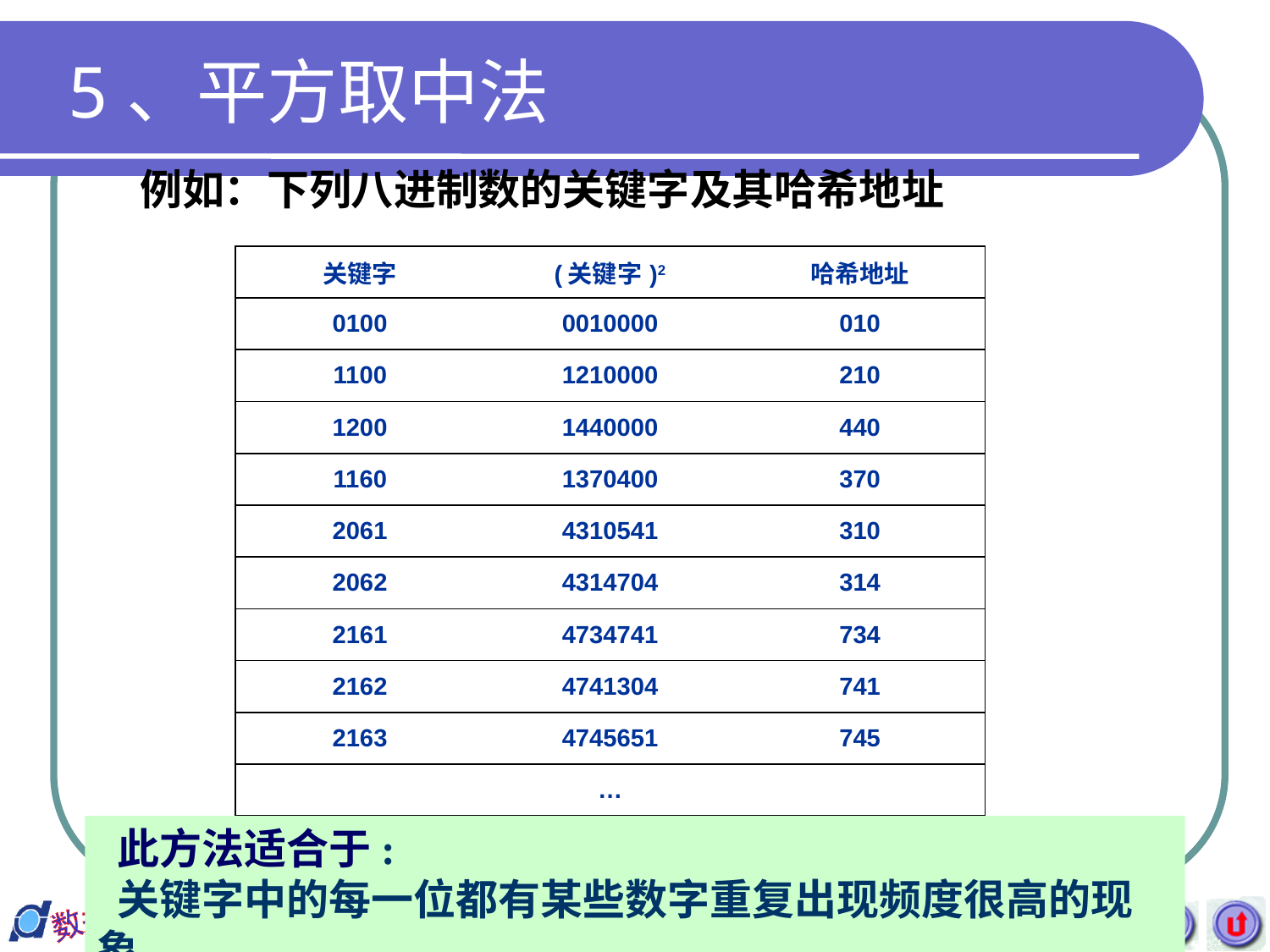

5、平方取中法
例如：下列八进制数的关键字及其哈希地址
| 关键字 | (关键字)2 | 哈希地址 |
| --- | --- | --- |
| 0100 | 0010000 | 010 |
| 1100 | 1210000 | 210 |
| 1200 | 1440000 | 440 |
| 1160 | 1370400 | 370 |
| 2061 | 4310541 | 310 |
| 2062 | 4314704 | 314 |
| 2161 | 4734741 | 734 |
| 2162 | 4741304 | 741 |
| 2163 | 4745651 | 745 |
|  | … |  |
 此方法适合于:
 关键字中的每一位都有某些数字重复出现频度很高的现象